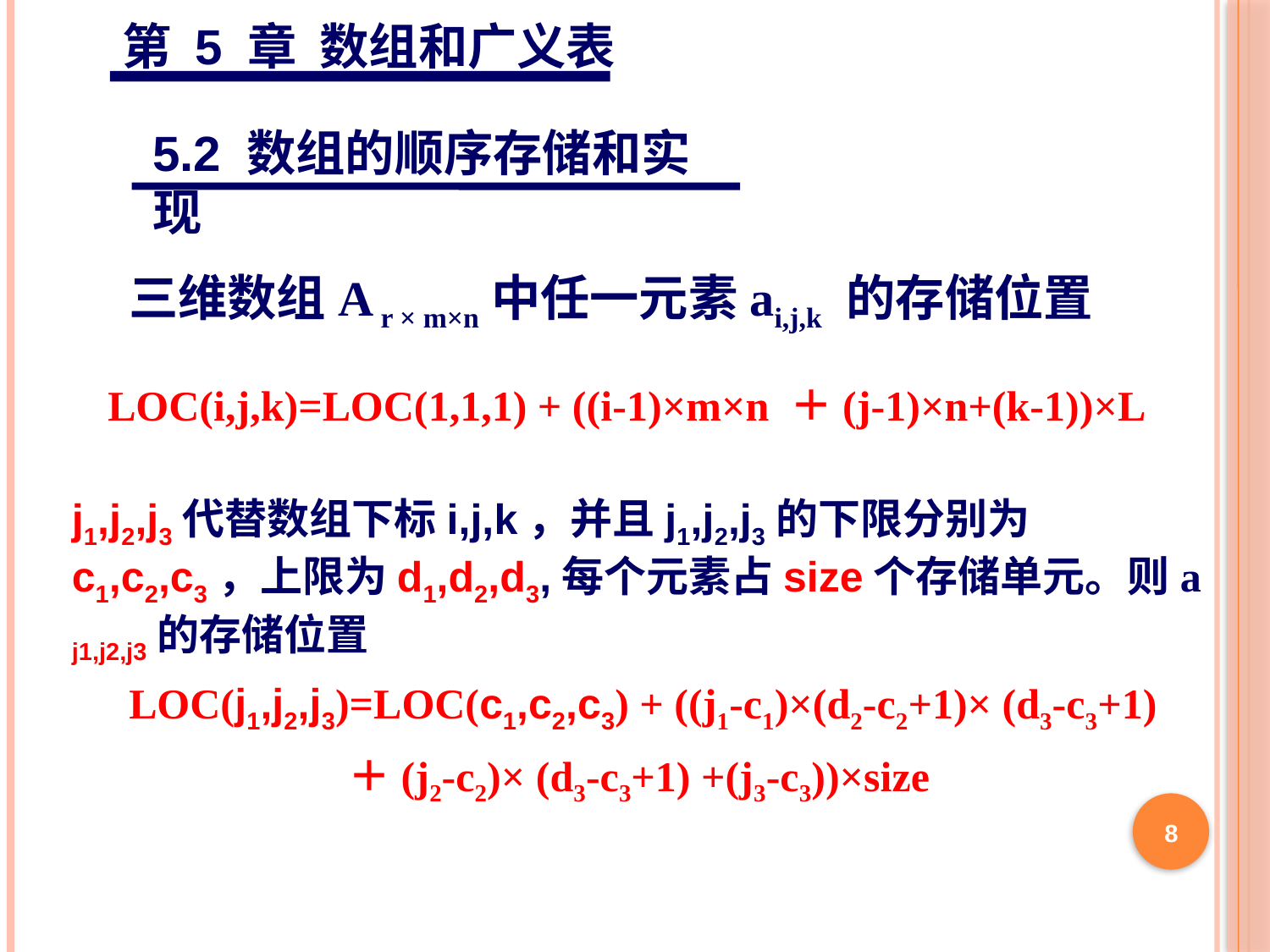

第 5 章  数组和广义表

5.2 数组的顺序存储和实现

三维数组A r × m×n中任一元素ai,j,k 的存储位置
LOC(i,j,k)=LOC(1,1,1) + ((i-1)×m×n ＋(j-1)×n+(k-1))×L
j1,j2,j3代替数组下标i,j,k，并且j1,j2,j3的下限分别为c1,c2,c3，上限为d1,d2,d3,每个元素占size个存储单元。则a j1,j2,j3的存储位置
LOC(j1,j2,j3)=LOC(c1,c2,c3) + ((j1-c1)×(d2-c2+1)× (d3-c3+1)
                      ＋(j2-c2)× (d3-c3+1) +(j3-c3))×size
8